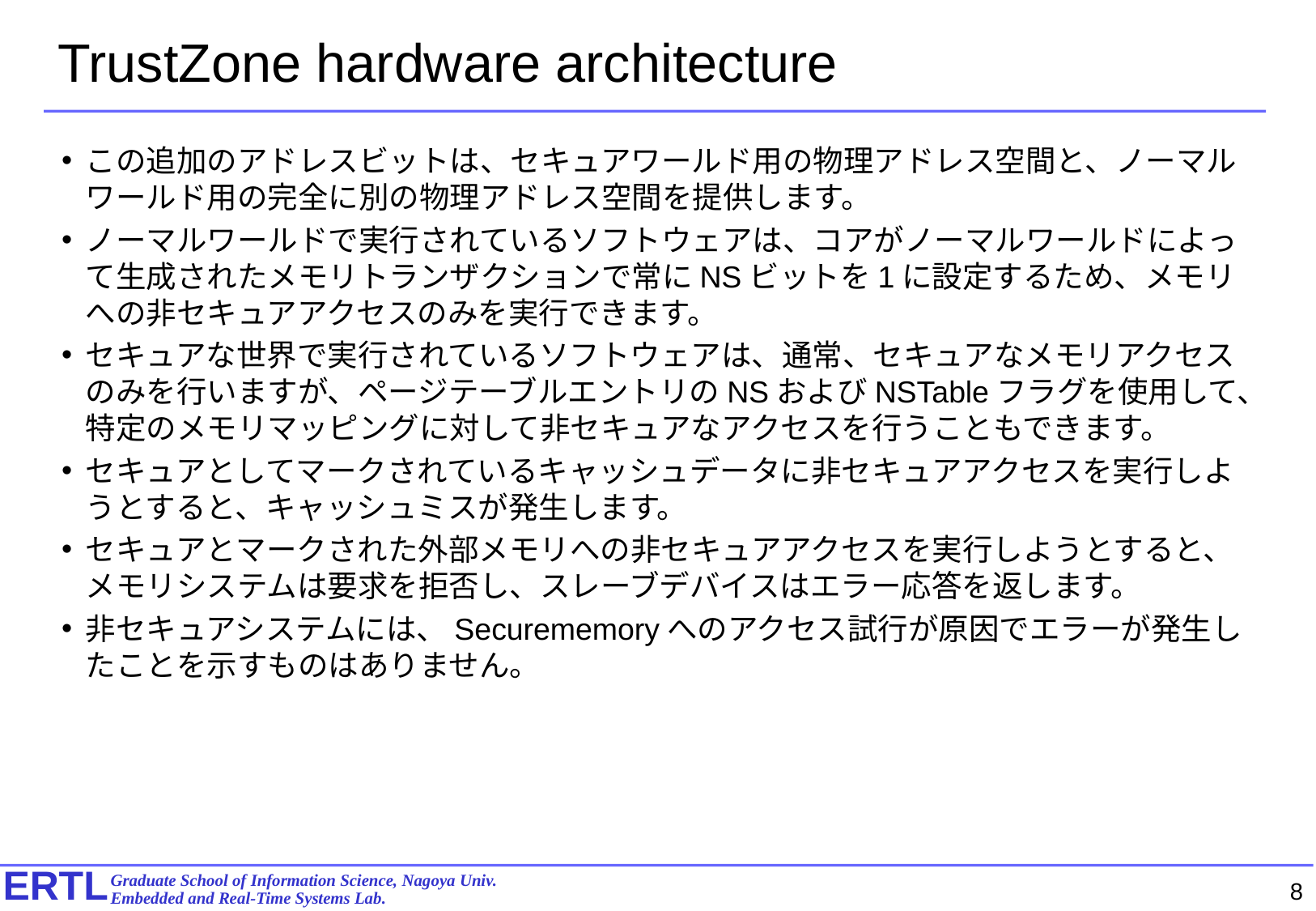

# TrustZone hardware architecture
この追加のアドレスビットは、セキュアワールド用の物理アドレス空間と、ノーマルワールド用の完全に別の物理アドレス空間を提供します。
ノーマルワールドで実行されているソフトウェアは、コアがノーマルワールドによって生成されたメモリトランザクションで常にNSビットを1に設定するため、メモリへの非セキュアアクセスのみを実行できます。
セキュアな世界で実行されているソフトウェアは、通常、セキュアなメモリアクセスのみを行いますが、ページテーブルエントリのNSおよびNSTableフラグを使用して、特定のメモリマッピングに対して非セキュアなアクセスを行うこともできます。
セキュアとしてマークされているキャッシュデータに非セキュアアクセスを実行しようとすると、キャッシュミスが発生します。
セキュアとマークされた外部メモリへの非セキュアアクセスを実行しようとすると、メモリシステムは要求を拒否し、スレーブデバイスはエラー応答を返します。
非セキュアシステムには、Securememoryへのアクセス試行が原因でエラーが発生したことを示すものはありません。

8